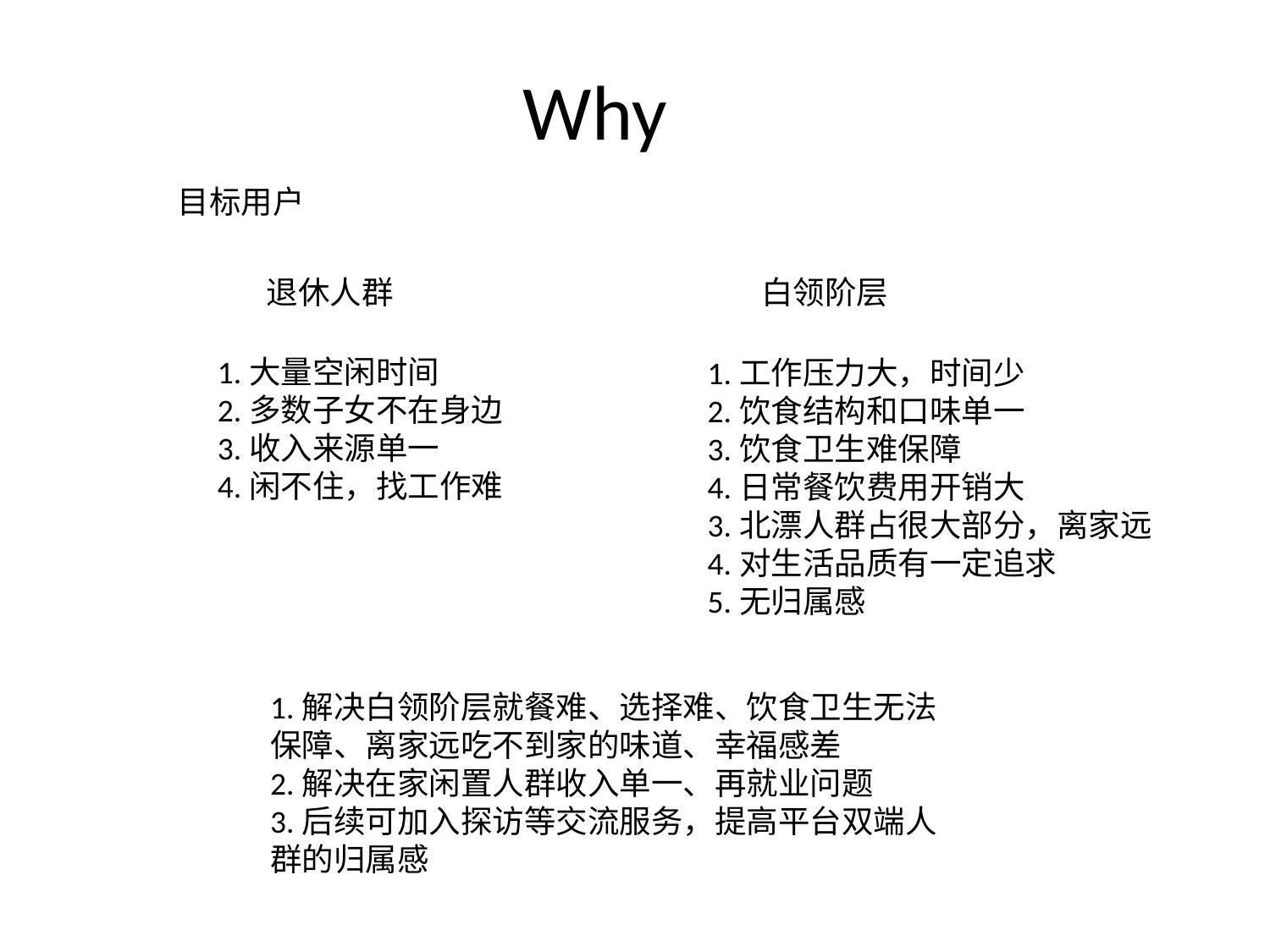

Why
目标用户
退休人群
白领阶层
1.大量空闲时间
2.多数子女不在身边
3.收入来源单一
4.闲不住，找工作难
1.工作压力大，时间少
2.饮食结构和口味单一
3.饮食卫生难保障
4.日常餐饮费用开销大
3.北漂人群占很大部分，离家远
4.对生活品质有一定追求
5.无归属感
1.解决白领阶层就餐难、选择难、饮食卫生无法保障、离家远吃不到家的味道、幸福感差
2.解决在家闲置人群收入单一、再就业问题
3.后续可加入探访等交流服务，提高平台双端人群的归属感